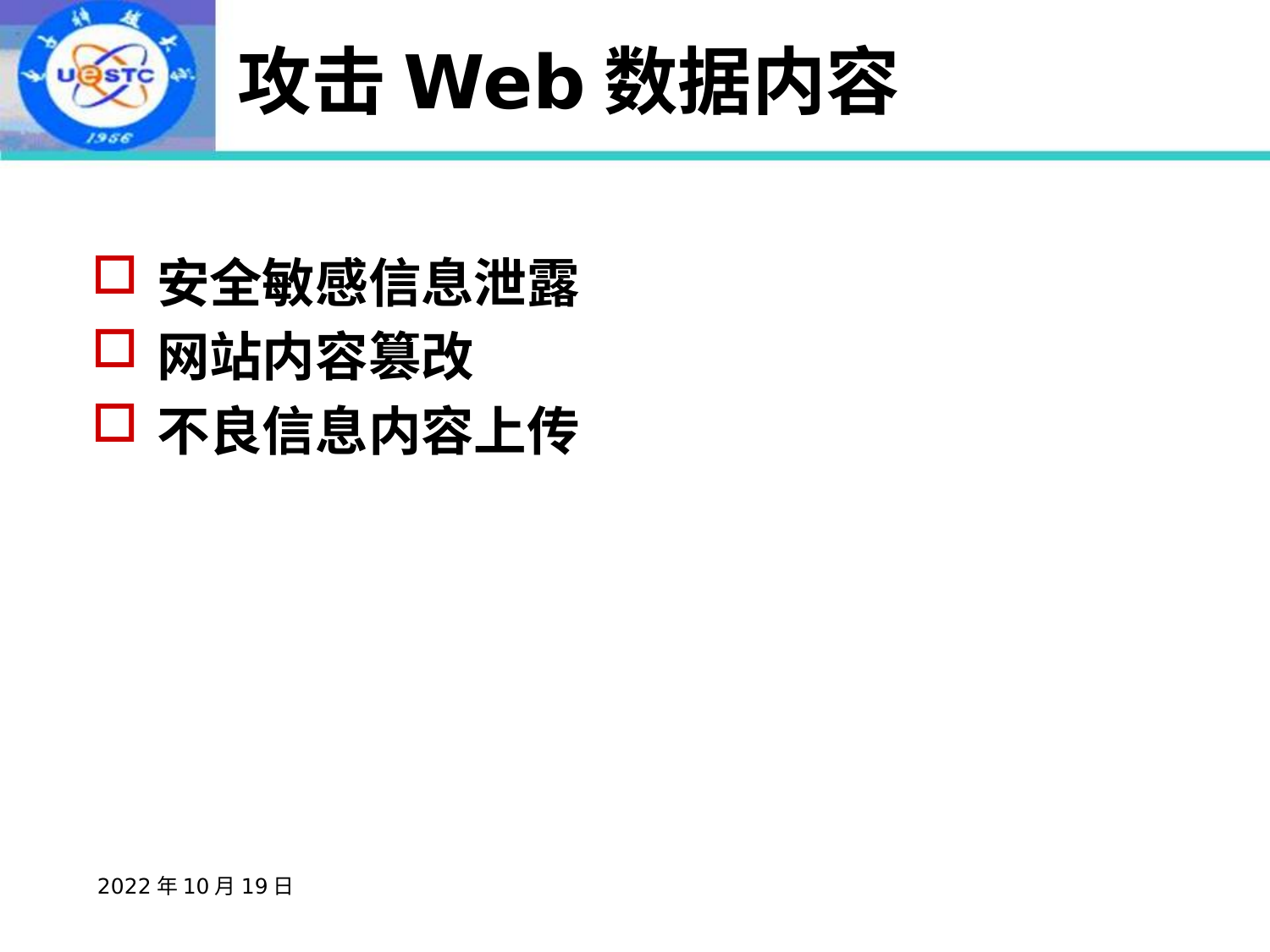

# 攻击Web数据内容
安全敏感信息泄露
网站内容篡改
不良信息内容上传

2022年10月19日
53